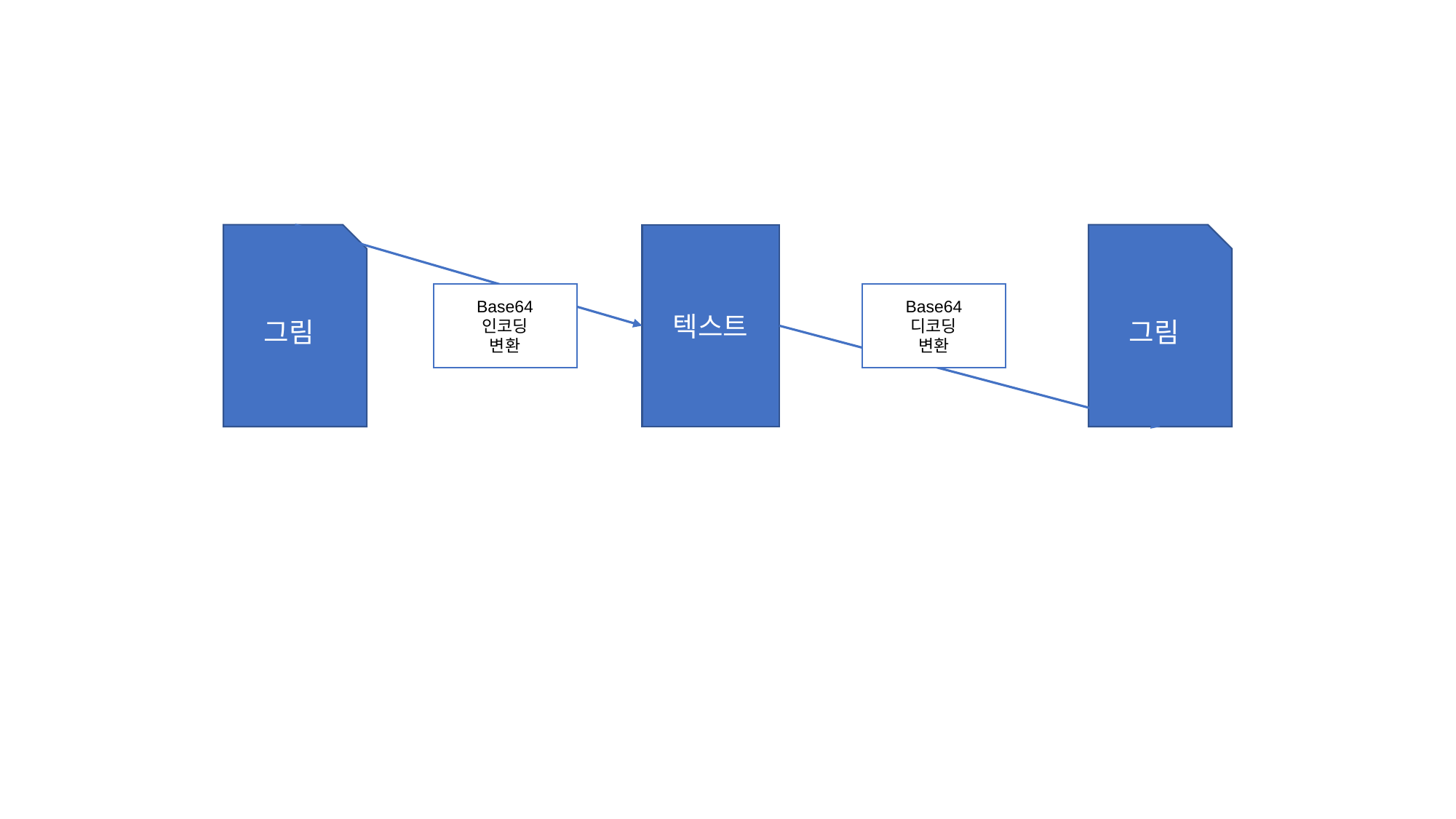

그림
그림
텍스트
Base64
인코딩
변환
Base64
디코딩
변환